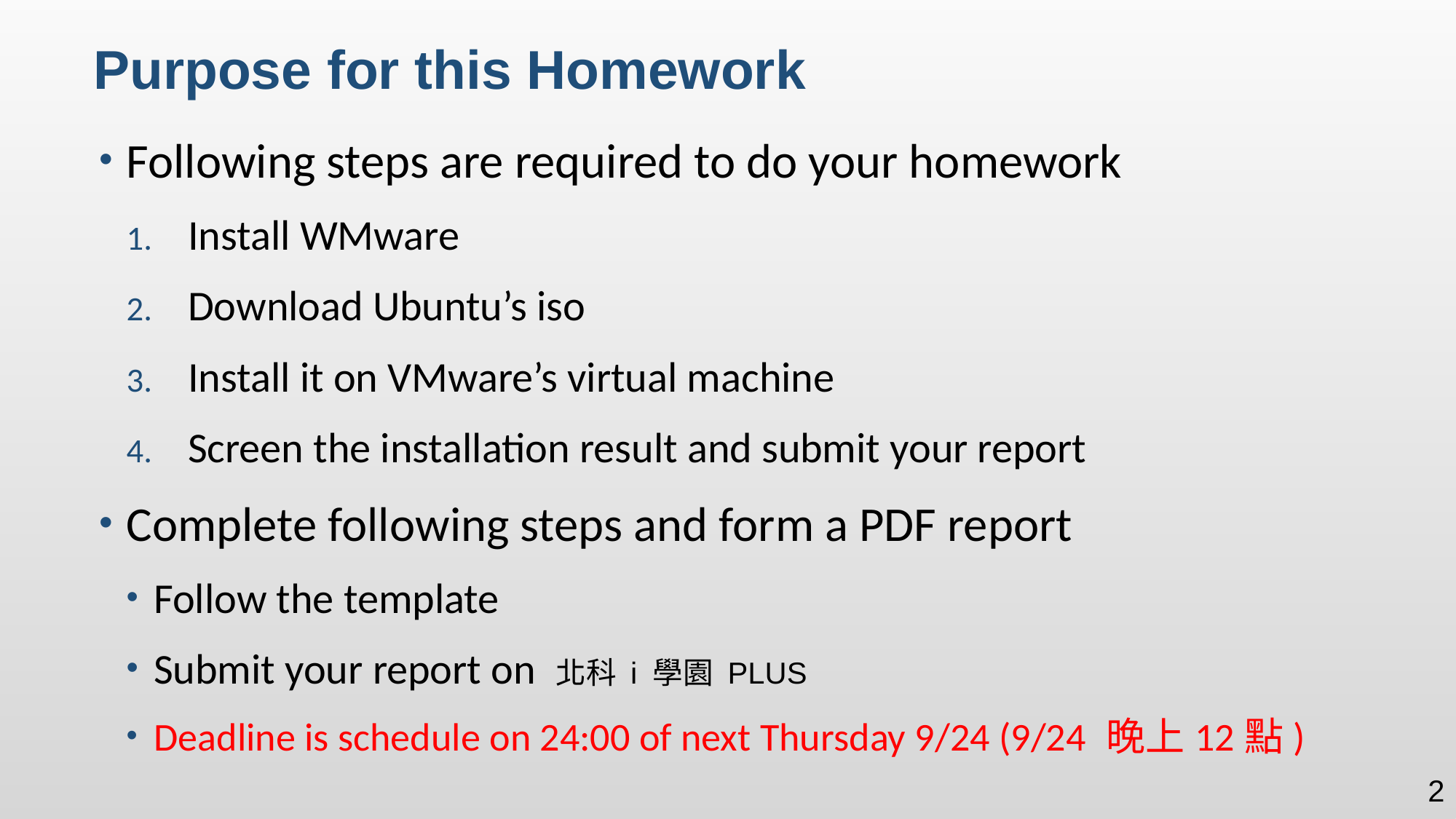

Purpose for this Homework
Following steps are required to do your homework
Install WMware
Download Ubuntu’s iso
Install it on VMware’s virtual machine
Screen the installation result and submit your report
Complete following steps and form a PDF report
Follow the template
Submit your report on 北科 i 學園 PLUS
Deadline is schedule on 24:00 of next Thursday 9/24 (9/24 晚上12點)
2